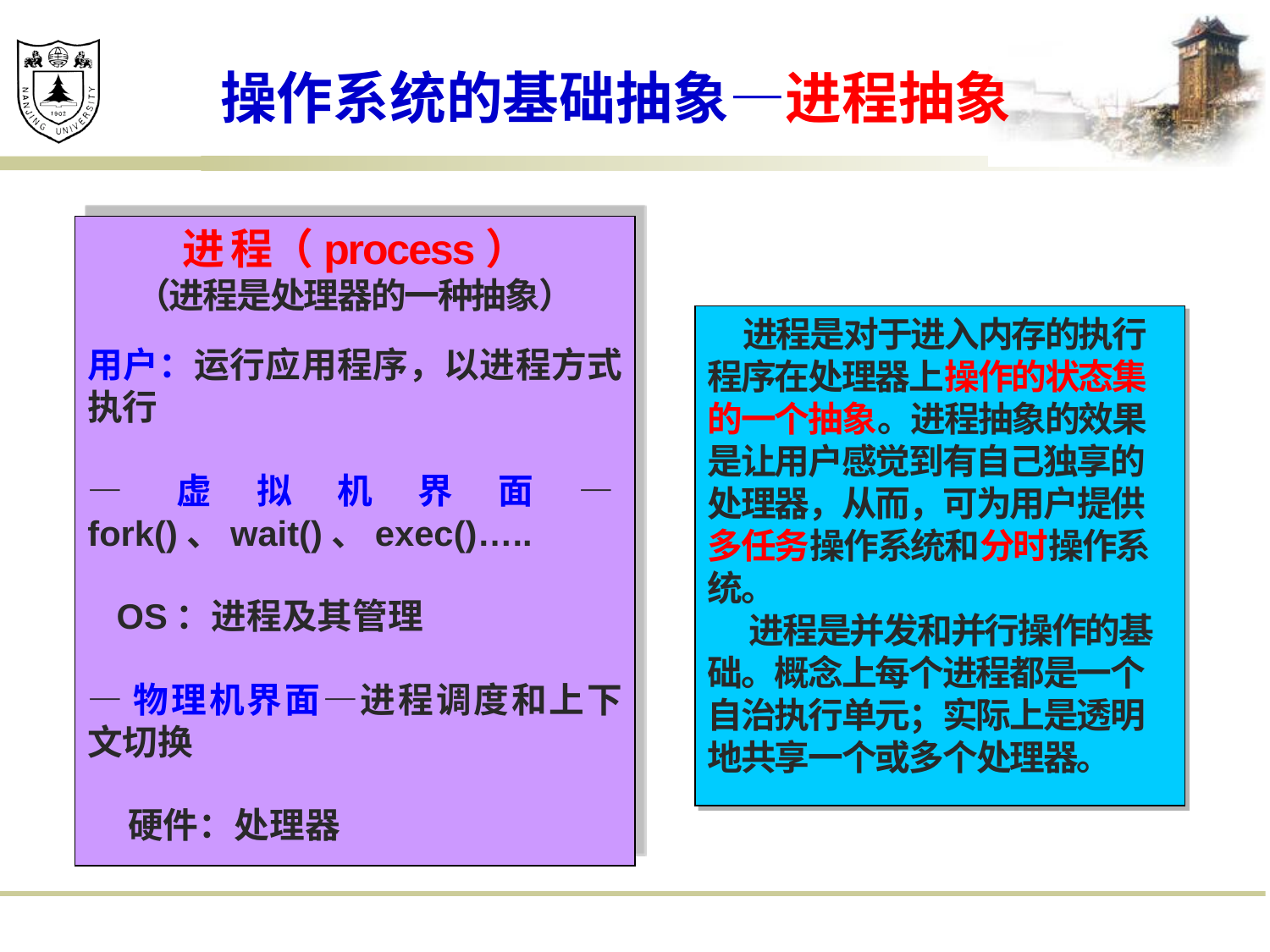

# 操作系统的基础抽象—进程抽象
进 程（process）
（进程是处理器的一种抽象）
用户：运行应用程序，以进程方式执行
—虚拟机界面—fork()、wait()、exec()…..
   OS：进程及其管理
—物理机界面—进程调度和上下文切换
    硬件：处理器

    进程是对于进入内存的执行程序在处理器上操作的状态集的一个抽象。进程抽象的效果是让用户感觉到有自己独享的处理器，从而，可为用户提供多任务操作系统和分时操作系统。
     进程是并发和并行操作的基础。概念上每个进程都是一个自治执行单元；实际上是透明地共享一个或多个处理器。

20